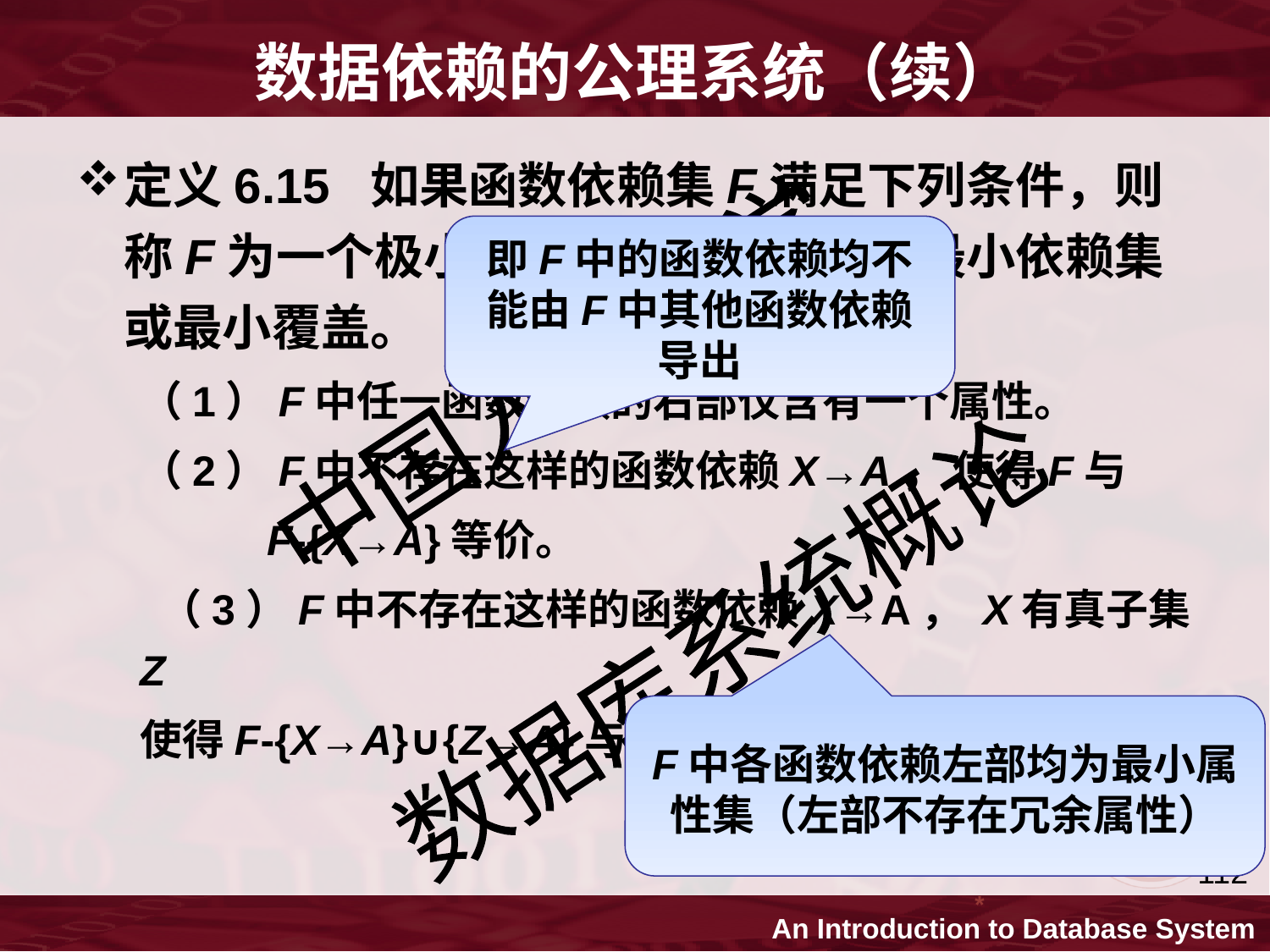

数据依赖的公理系统（续）
定义6.15  如果函数依赖集F满足下列条件，则称F为一个极小函数依赖集，亦称为最小依赖集或最小覆盖。
（1）F中任一函数依赖的右部仅含有一个属性。
（2）F中不存在这样的函数依赖X→A， 使得F与
    	F-{X→A}等价。
 （3）F中不存在这样的函数依赖X→A， X有真子集Z
使得F-{X→A}∪{Z→A}与F等价。
即F中的函数依赖均不能由F中其他函数依赖导出

F中各函数依赖左部均为最小属性集（左部不存在冗余属性）

*